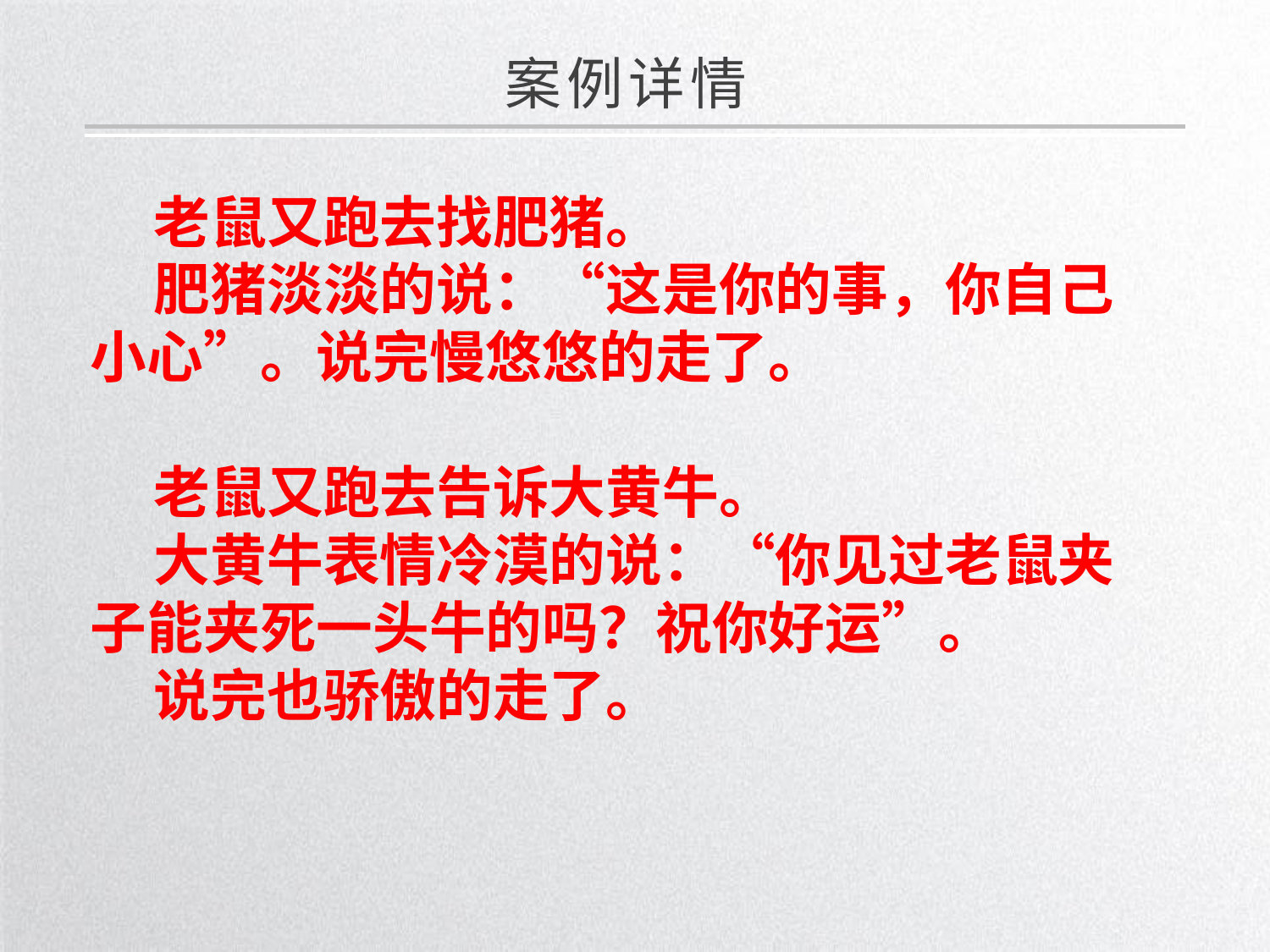

案例详情
老鼠又跑去找肥猪。
肥猪淡淡的说：“这是你的事，你自己小心”。说完慢悠悠的走了。

老鼠又跑去告诉大黄牛。
大黄牛表情冷漠的说：“你见过老鼠夹子能夹死一头牛的吗？祝你好运”。
说完也骄傲的走了。